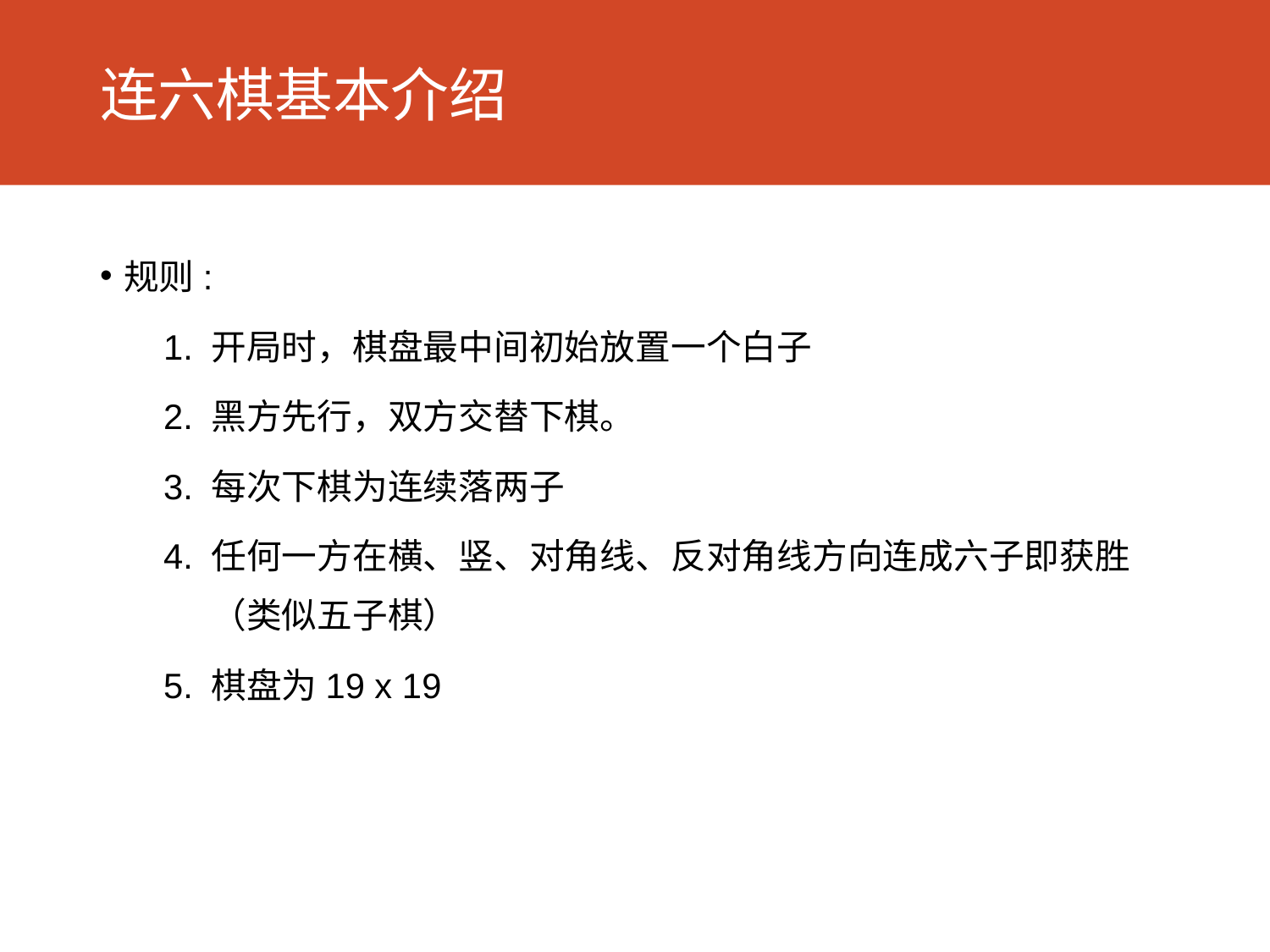

# 连六棋基本介绍
规则:
开局时，棋盘最中间初始放置一个白子
黑方先行，双方交替下棋。
每次下棋为连续落两子
任何一方在横、竖、对角线、反对角线方向连成六子即获胜（类似五子棋）
棋盘为19 x 19